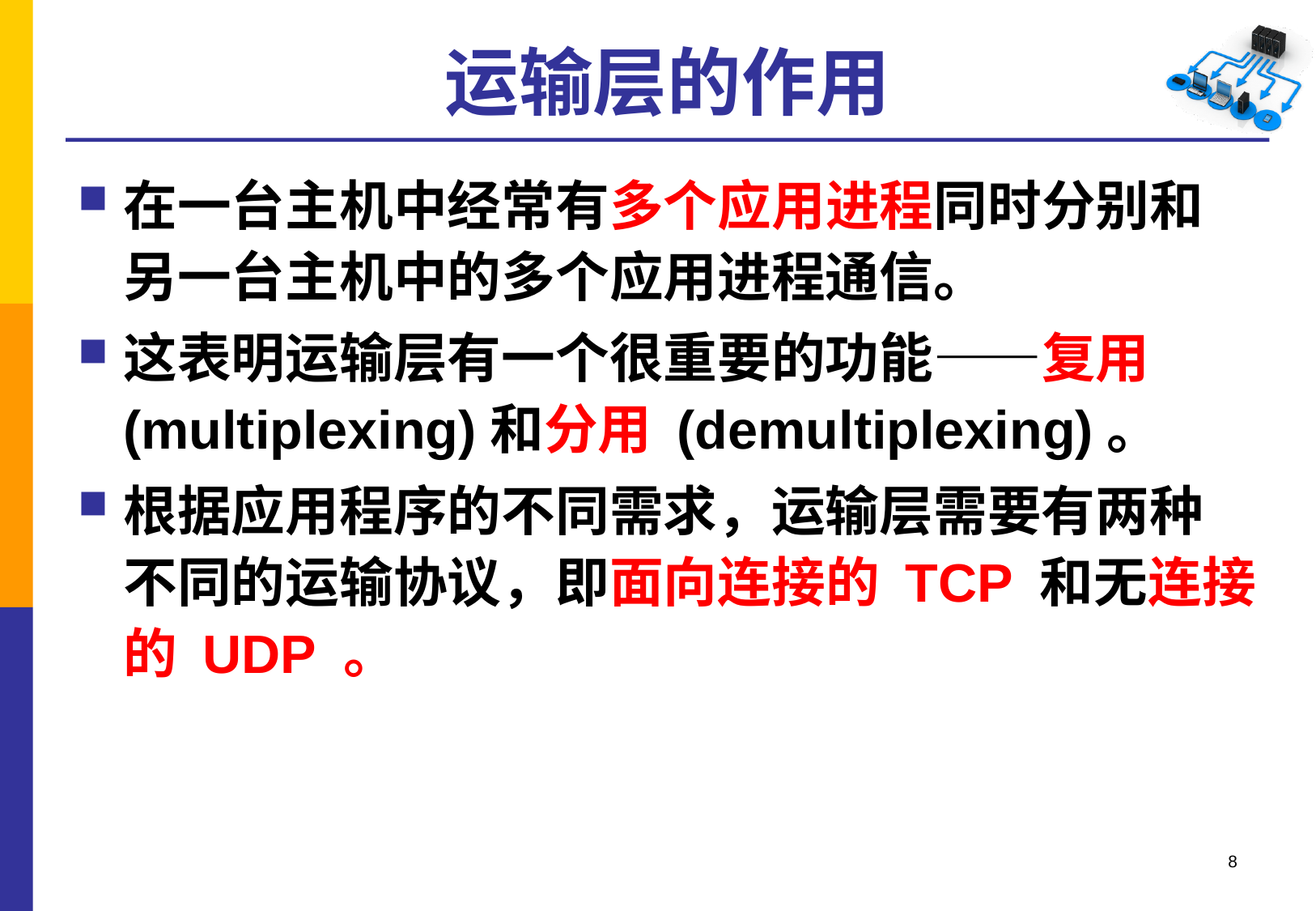

# 运输层的作用
在一台主机中经常有多个应用进程同时分别和另一台主机中的多个应用进程通信。
这表明运输层有一个很重要的功能——复用 (multiplexing)和分用 (demultiplexing)。
根据应用程序的不同需求，运输层需要有两种不同的运输协议，即面向连接的 TCP 和无连接的 UDP 。

8